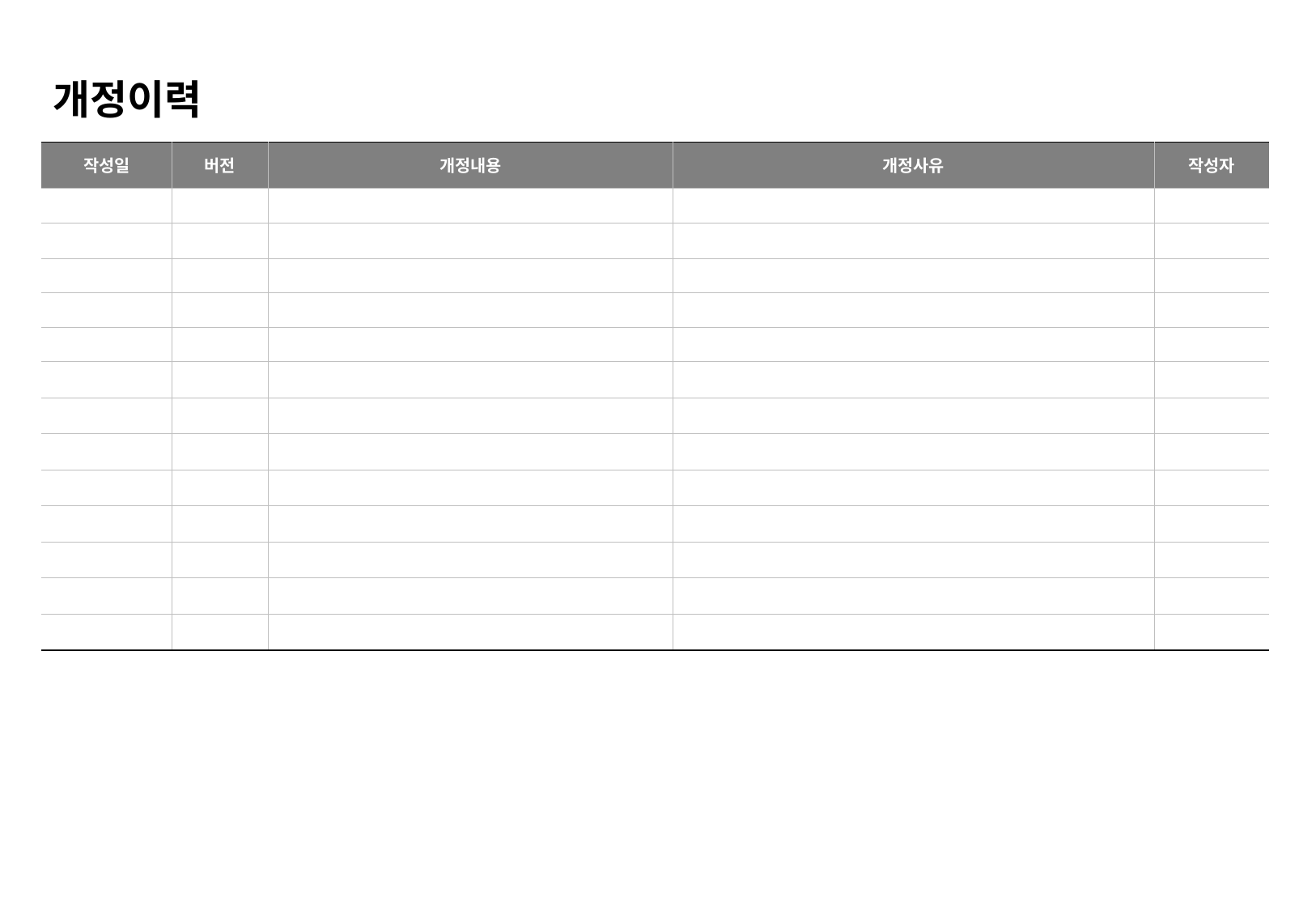

개정이력
| 작성일 | 버전 | 개정내용 | 개정사유 | 작성자 |
| --- | --- | --- | --- | --- |
|  |  |  |  |  |
|  |  |  |  |  |
|  |  |  |  |  |
|  |  |  |  |  |
|  |  |  |  |  |
|  |  |  |  |  |
|  |  |  |  |  |
|  |  |  |  |  |
|  |  |  |  |  |
|  |  |  |  |  |
|  |  |  |  |  |
|  |  |  |  |  |
|  |  |  |  |  |